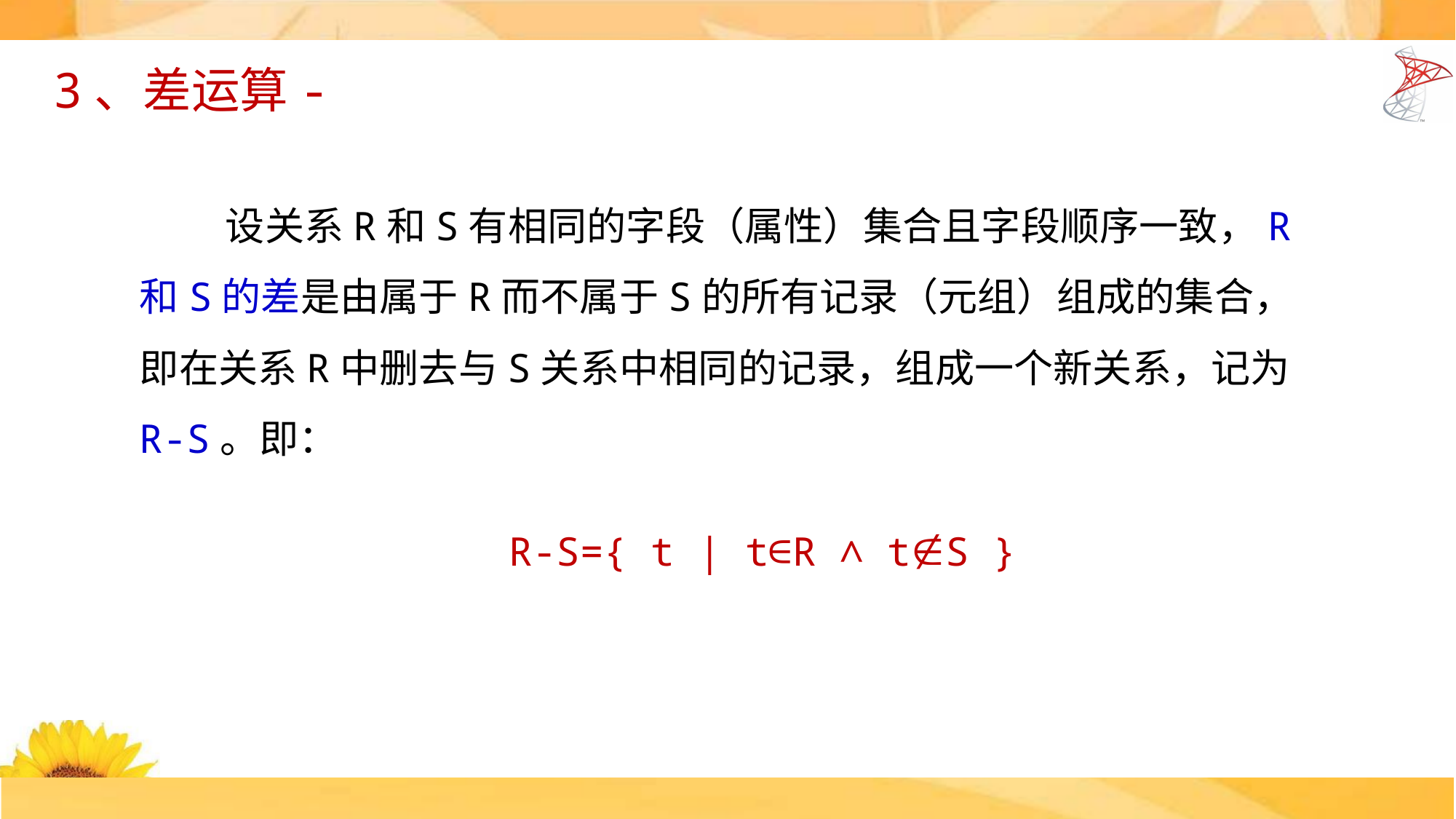

3、差运算-
设关系R和S有相同的字段（属性）集合且字段顺序一致，R和S的差是由属于R而不属于S的所有记录（元组）组成的集合，即在关系R中删去与S关系中相同的记录，组成一个新关系，记为R-S。即：
R-S={ t | t∈R ∧ t∉S }